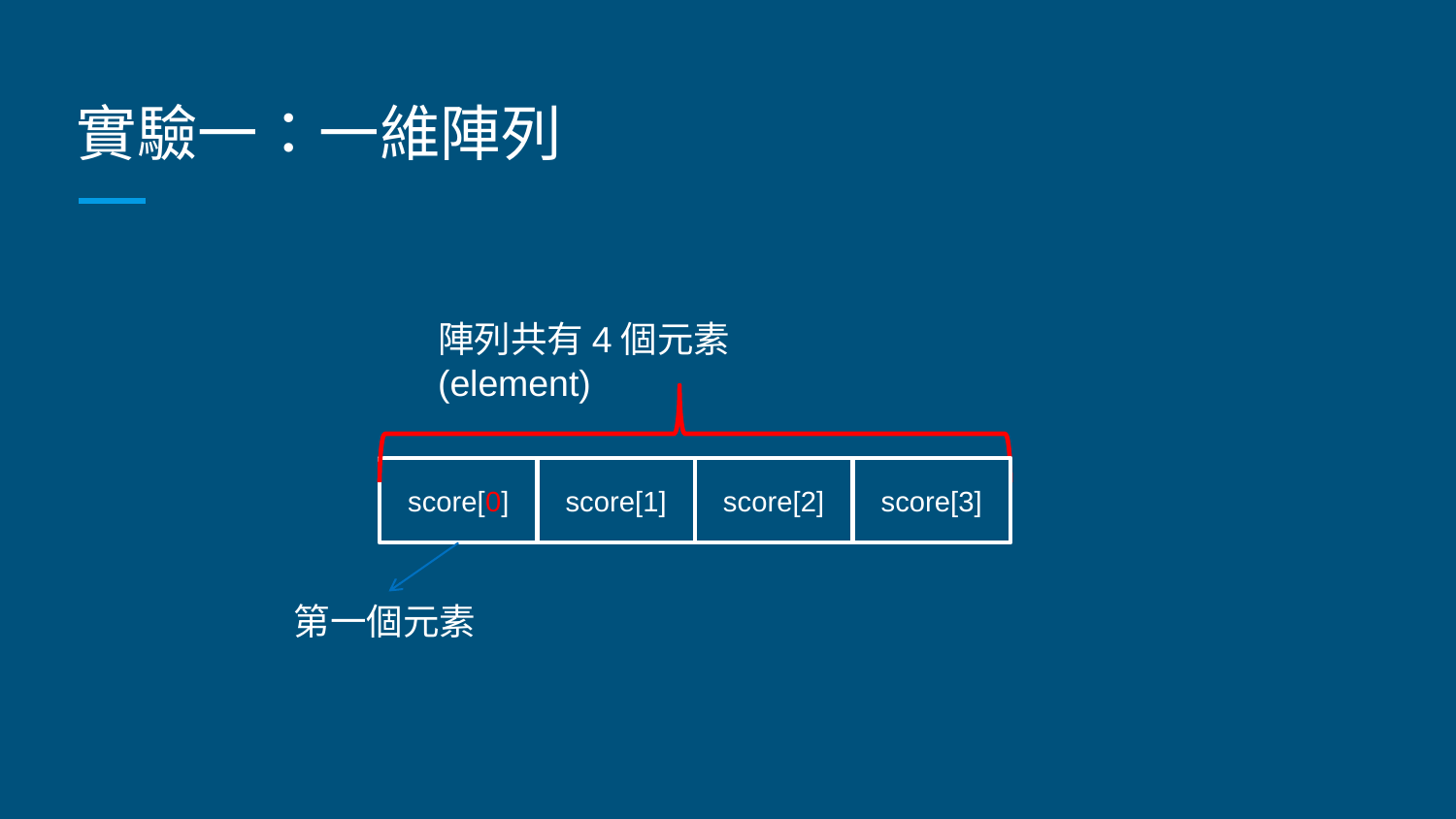

# 實驗一：一維陣列

陣列共有4個元素(element)
score[0]
score[1]
score[2]
score[3]
第一個元素